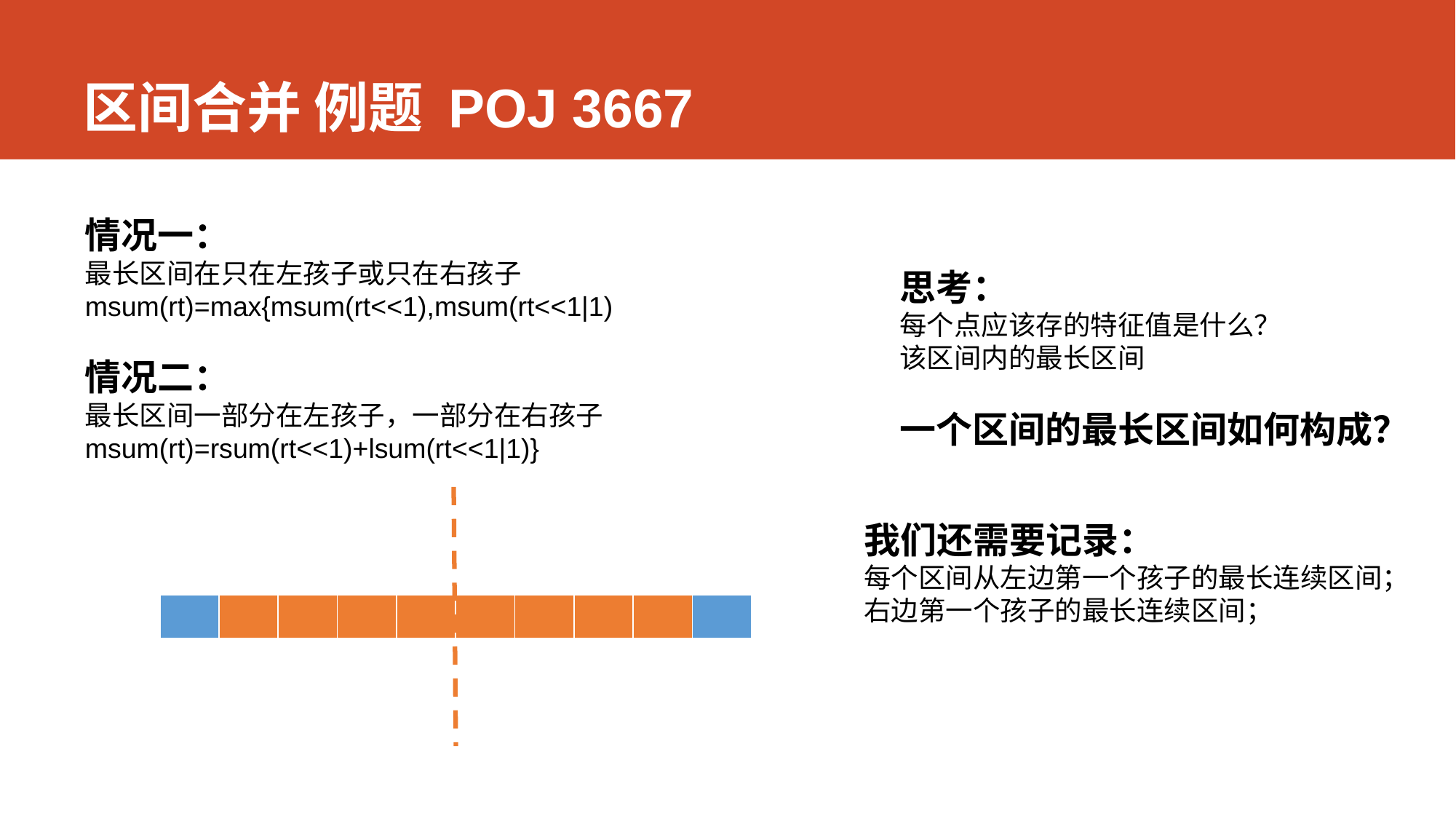

# 区间合并 例题 POJ 3667
情况一：
最长区间在只在左孩子或只在右孩子
msum(rt)=max{msum(rt<<1),msum(rt<<1|1)

情况二：
最长区间一部分在左孩子，一部分在右孩子
msum(rt)=rsum(rt<<1)+lsum(rt<<1|1)}

思考：
每个点应该存的特征值是什么？
该区间内的最长区间

一个区间的最长区间如何构成？
我们还需要记录：
每个区间从左边第一个孩子的最长连续区间；
右边第一个孩子的最长连续区间；
|  |  |  |  |  |  |  |  |  |  |
| --- | --- | --- | --- | --- | --- | --- | --- | --- | --- |